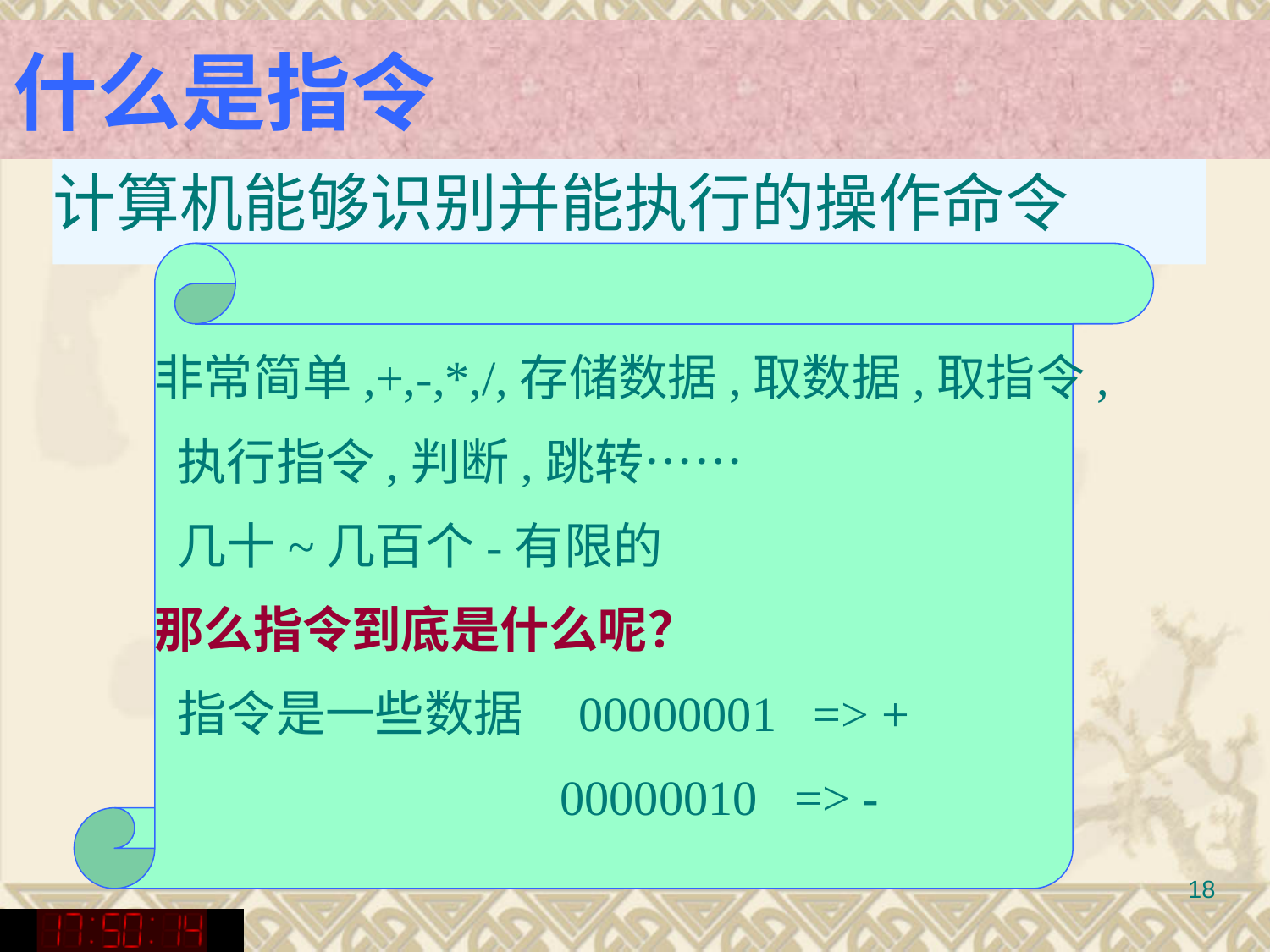

什么是指令
计算机能够识别并能执行的操作命令

非常简单,+,-,*,/,存储数据,取数据,取指令,
 执行指令,判断,跳转……
 几十~几百个-有限的
那么指令到底是什么呢？
 指令是一些数据    00000001   => +
                                 00000010   => -

18